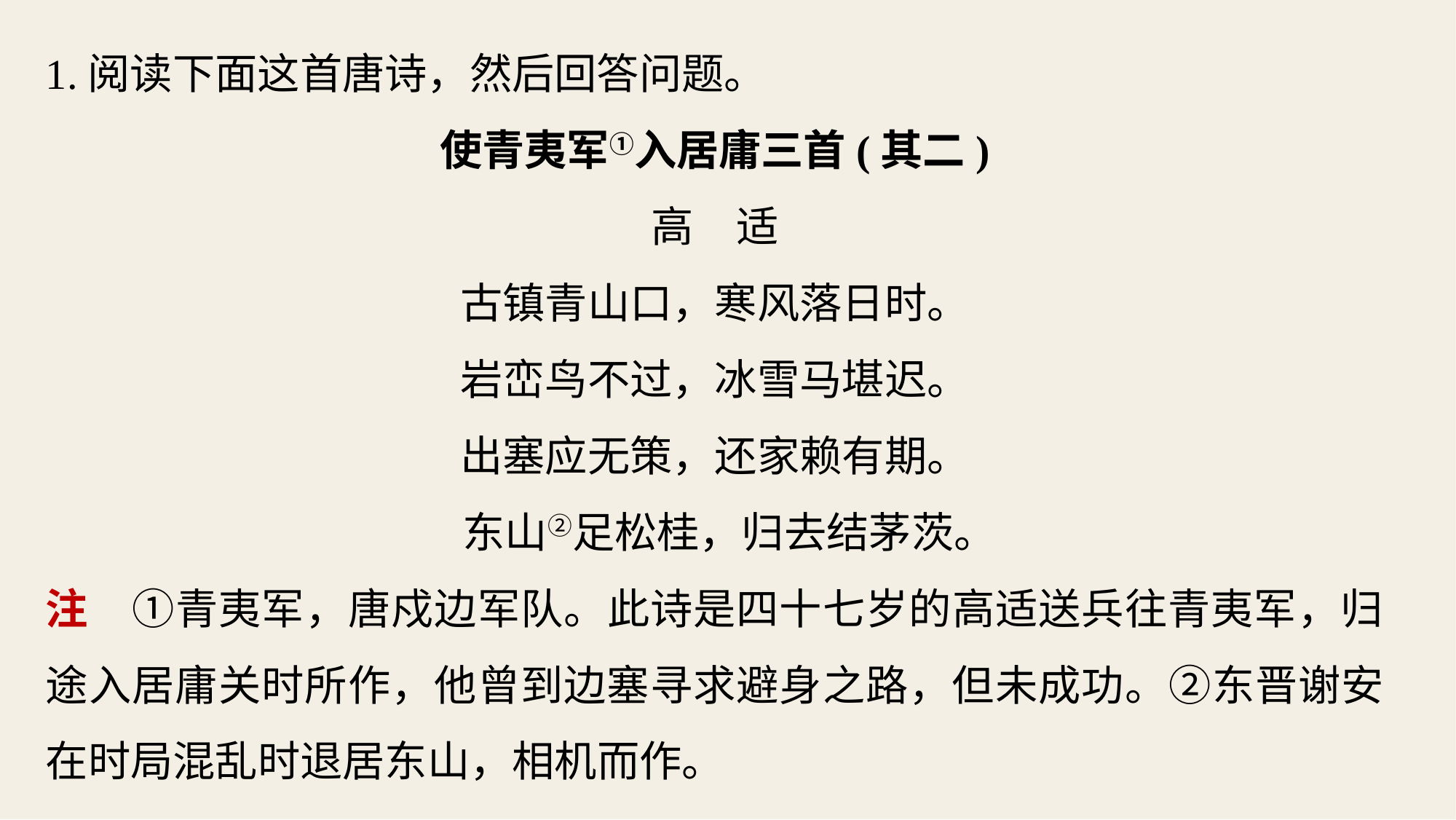

1.阅读下面这首唐诗，然后回答问题。
使青夷军①入居庸三首(其二)
高　适
古镇青山口，寒风落日时。
岩峦鸟不过，冰雪马堪迟。
出塞应无策，还家赖有期。
  东山②足松桂，归去结茅茨。
注　①青夷军，唐戍边军队。此诗是四十七岁的高适送兵往青夷军，归途入居庸关时所作，他曾到边塞寻求避身之路，但未成功。②东晋谢安在时局混乱时退居东山，相机而作。